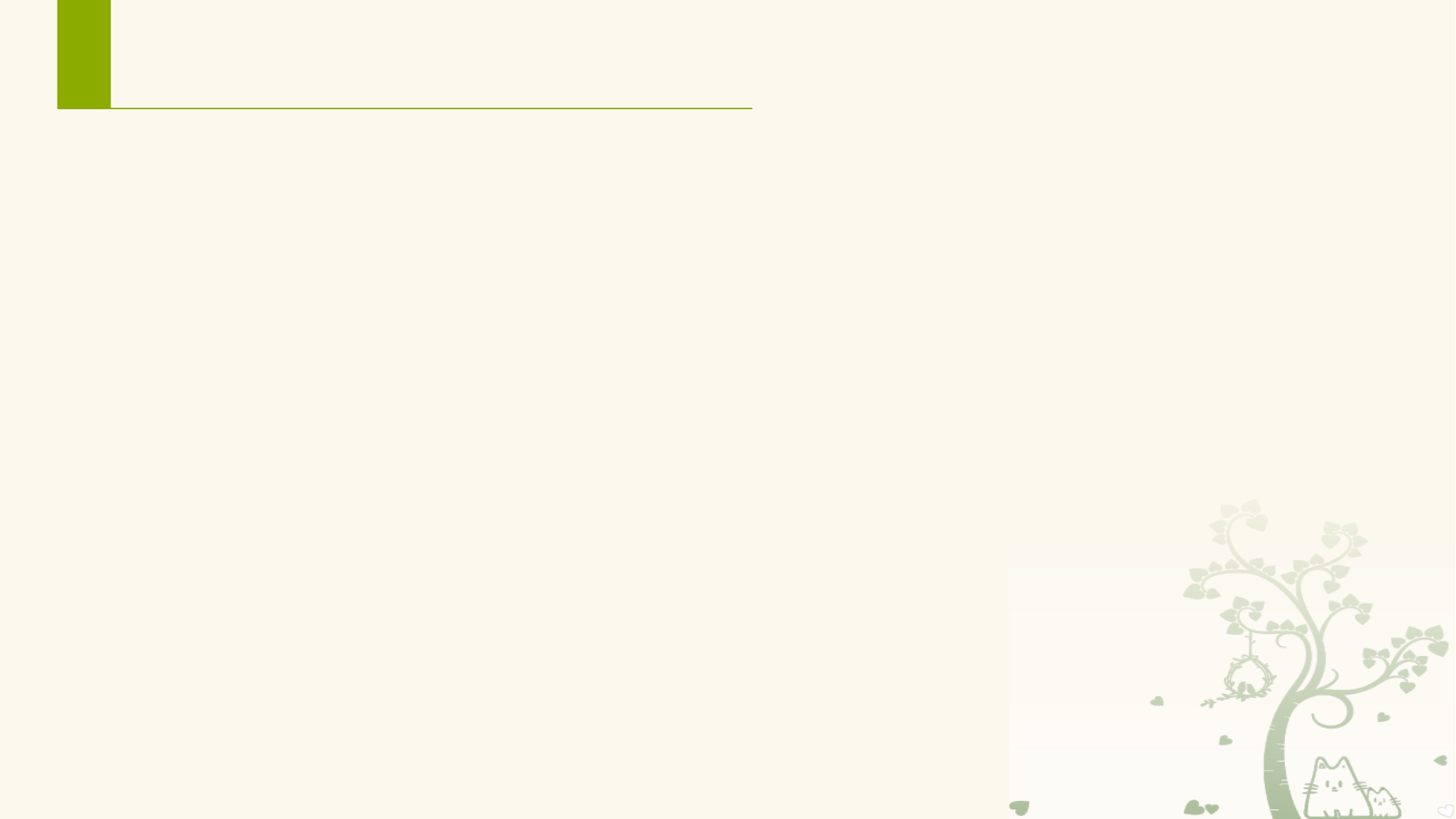

# 音乐播放器的实现
之前的方案：Service 组件 与 Activity 组件通过广播消息互通有无
Service 组件发送更新UI的UPDATE消息
Activity 组件发送控制播放的COTROL消息

定时刷新的实现
 Service 组件每秒主动报告播放状态信息
在Service启动后，同时开启线程，在线程中判断播放器是否正在播放，如果是处于播放状态则每休眠1秒，发送一个广播消息

问：反过来，是否可以在Activity中主动获取播放器的播放状态信息呢？